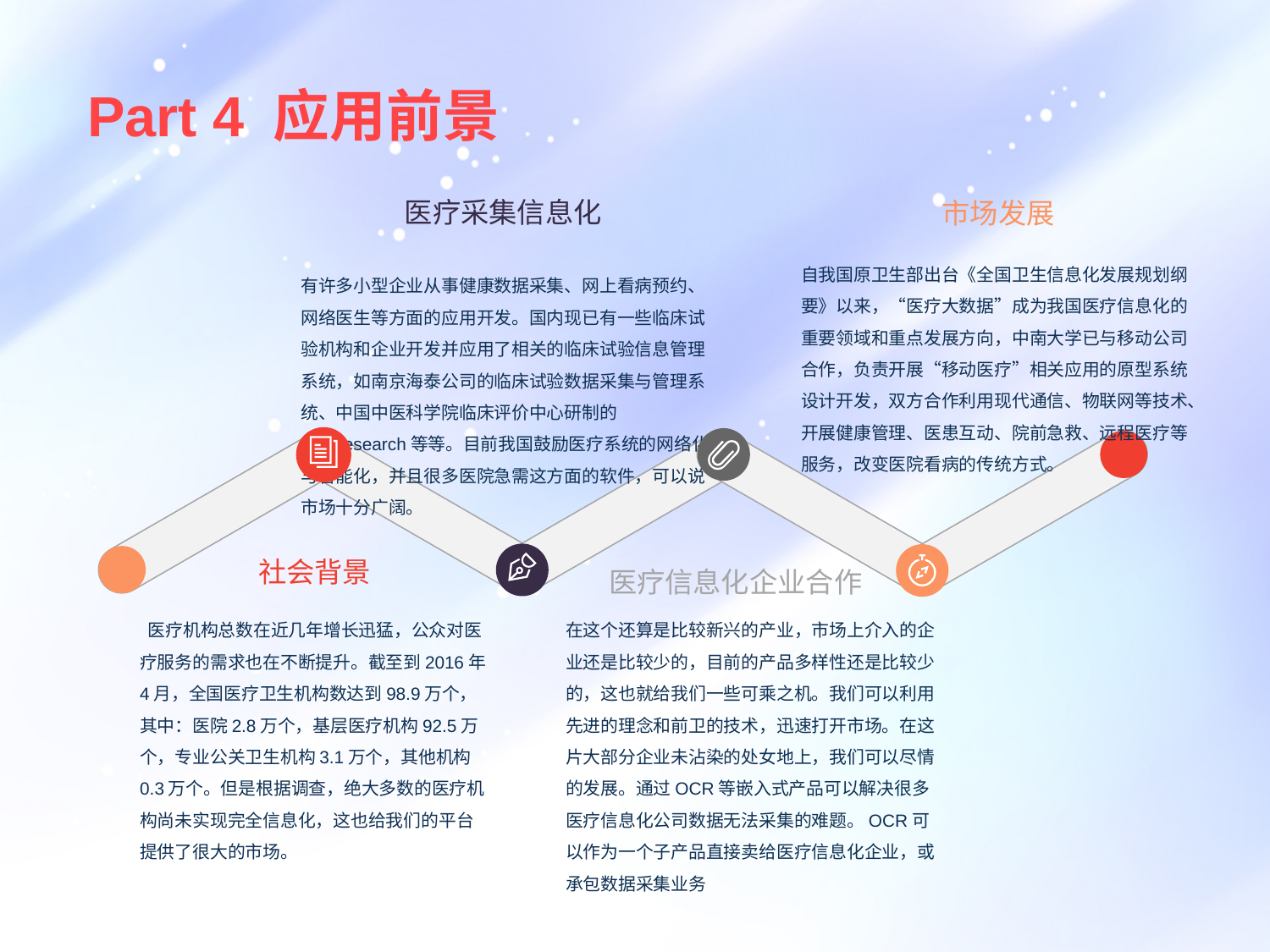

Part 4 应用前景
医疗采集信息化
市场发展
自我国原卫生部出台《全国卫生信息化发展规划纲要》以来，“医疗大数据”成为我国医疗信息化的重要领域和重点发展方向，中南大学已与移动公司合作，负责开展“移动医疗”相关应用的原型系统设计开发，双方合作利用现代通信、物联网等技术、开展健康管理、医患互动、院前急救、远程医疗等服务，改变医院看病的传统方式。
有许多小型企业从事健康数据采集、网上看病预约、网络医生等方面的应用开发。国内现已有一些临床试验机构和企业开发并应用了相关的临床试验信息管理系统，如南京海泰公司的临床试验数据采集与管理系统、中国中医科学院临床评价中心研制的ClinResearch等等。目前我国鼓励医疗系统的网络化与智能化，并且很多医院急需这方面的软件，可以说市场十分广阔。

社会背景

医疗信息化企业合作
 医疗机构总数在近几年增长迅猛，公众对医疗服务的需求也在不断提升。截至到2016年4月，全国医疗卫生机构数达到98.9万个，其中：医院2.8万个，基层医疗机构92.5万个，专业公关卫生机构3.1万个，其他机构0.3万个。但是根据调查，绝大多数的医疗机构尚未实现完全信息化，这也给我们的平台提供了很大的市场。
在这个还算是比较新兴的产业，市场上介入的企业还是比较少的，目前的产品多样性还是比较少的，这也就给我们一些可乘之机。我们可以利用先进的理念和前卫的技术，迅速打开市场。在这片大部分企业未沾染的处女地上，我们可以尽情的发展。通过OCR等嵌入式产品可以解决很多医疗信息化公司数据无法采集的难题。OCR可以作为一个子产品直接卖给医疗信息化企业，或承包数据采集业务